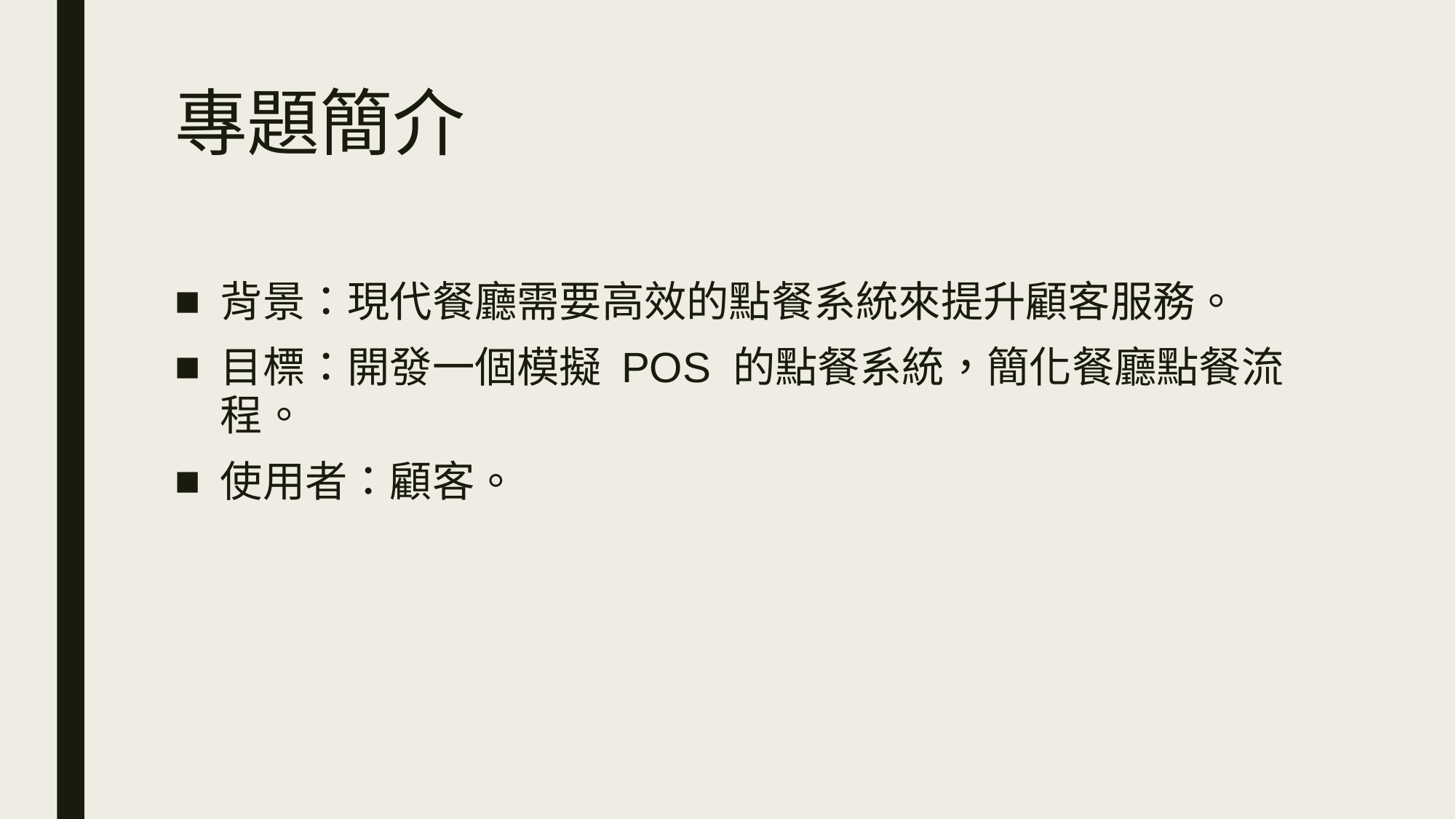

# 專題簡介
背景：現代餐廳需要高效的點餐系統來提升顧客服務。
目標：開發一個模擬 POS 的點餐系統，簡化餐廳點餐流程。
使用者：顧客。